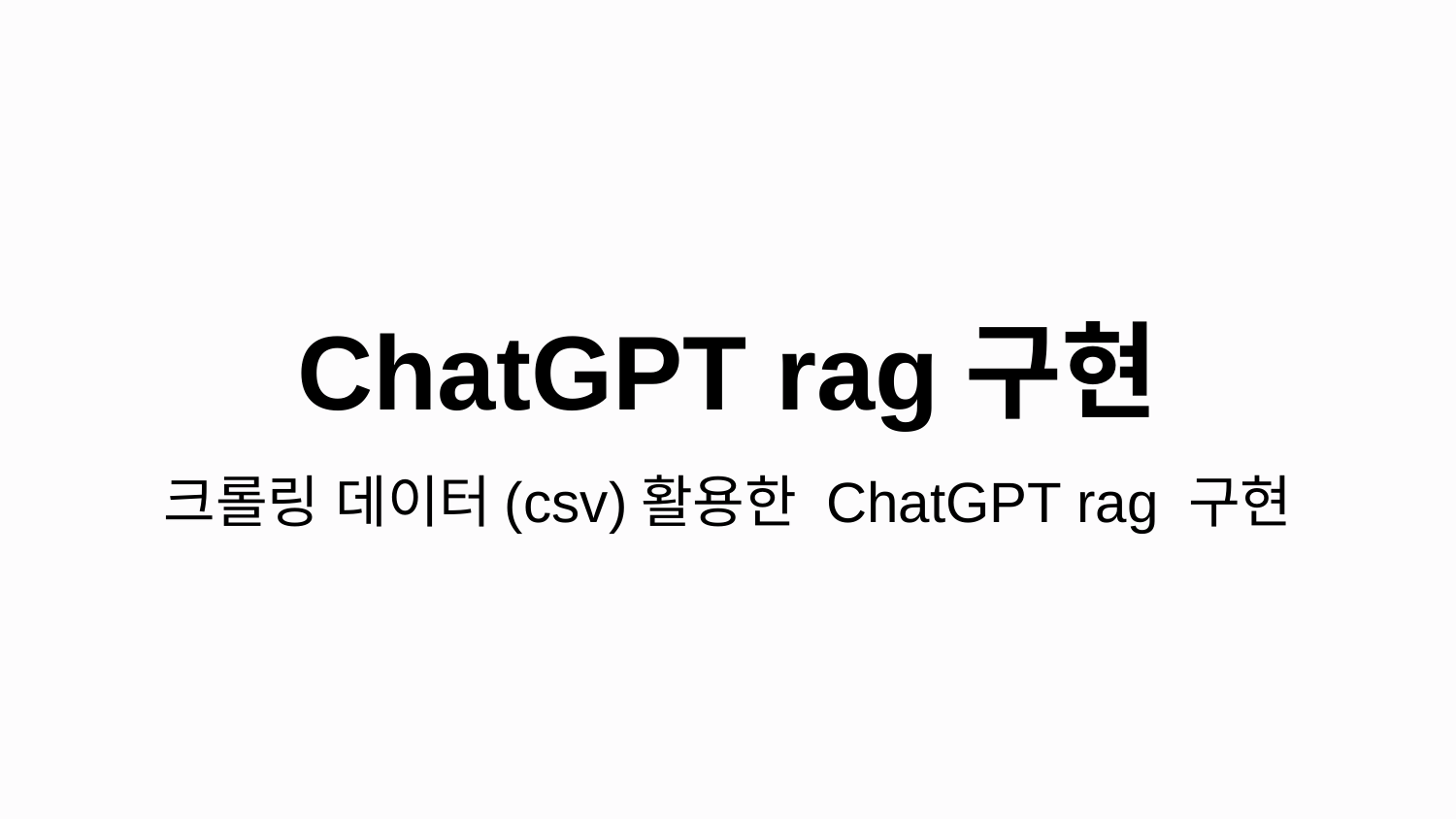

# ChatGPT rag구현
크롤링 데이터(csv)활용한 ChatGPT rag 구현